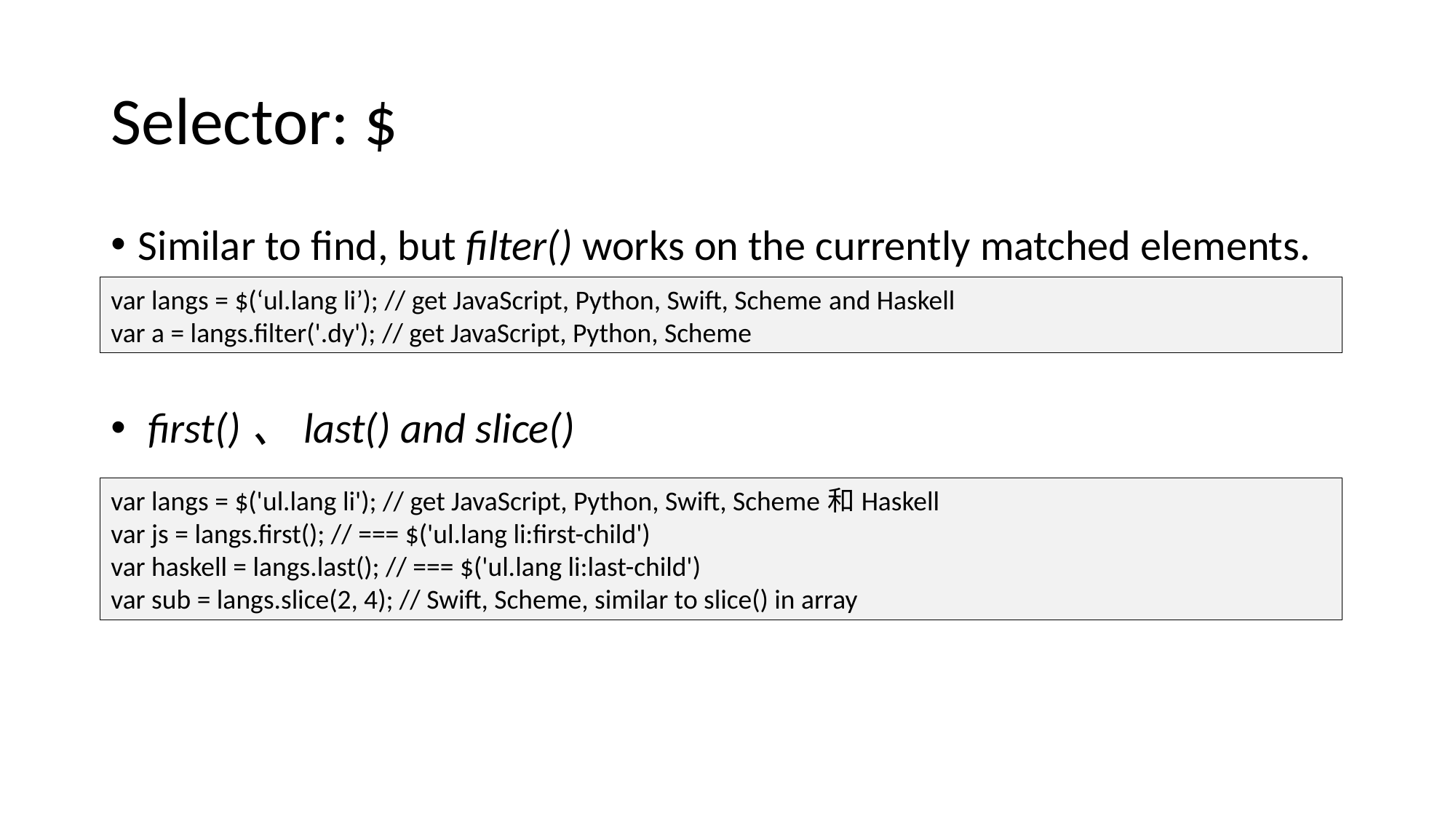

# Selector: $
Similar to find, but filter() works on the currently matched elements.

 first()、last() and slice()
var langs = $(‘ul.lang li’); // get JavaScript, Python, Swift, Scheme and Haskell
var a = langs.filter('.dy'); // get JavaScript, Python, Scheme
var langs = $('ul.lang li'); // get JavaScript, Python, Swift, Scheme和Haskell
var js = langs.first(); // === $('ul.lang li:first-child')
var haskell = langs.last(); // === $('ul.lang li:last-child')
var sub = langs.slice(2, 4); // Swift, Scheme, similar to slice() in array